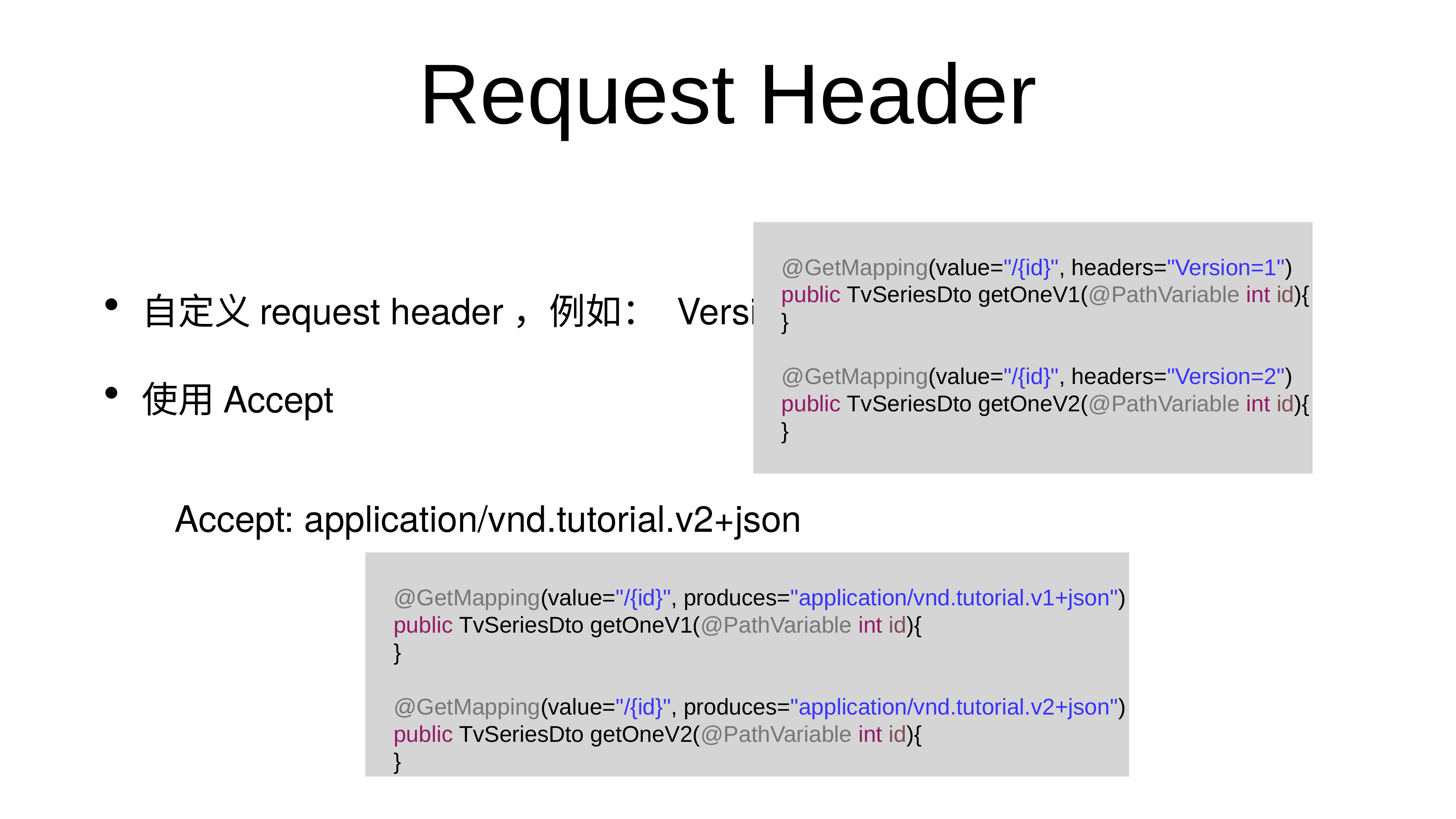

# Request Header
自定义request header，例如： Version: 2
使用Accept
       Accept: application/vnd.tutorial.v2+json

    @GetMapping(value="/{id}", headers="Version=1")
    public TvSeriesDto getOneV1(@PathVariable int id){
    }

    @GetMapping(value="/{id}", headers="Version=2")
    public TvSeriesDto getOneV2(@PathVariable int id){
    }

    @GetMapping(value="/{id}", produces="application/vnd.tutorial.v1+json")
    public TvSeriesDto getOneV1(@PathVariable int id){
    }

    @GetMapping(value="/{id}", produces="application/vnd.tutorial.v2+json")
    public TvSeriesDto getOneV2(@PathVariable int id){
    }